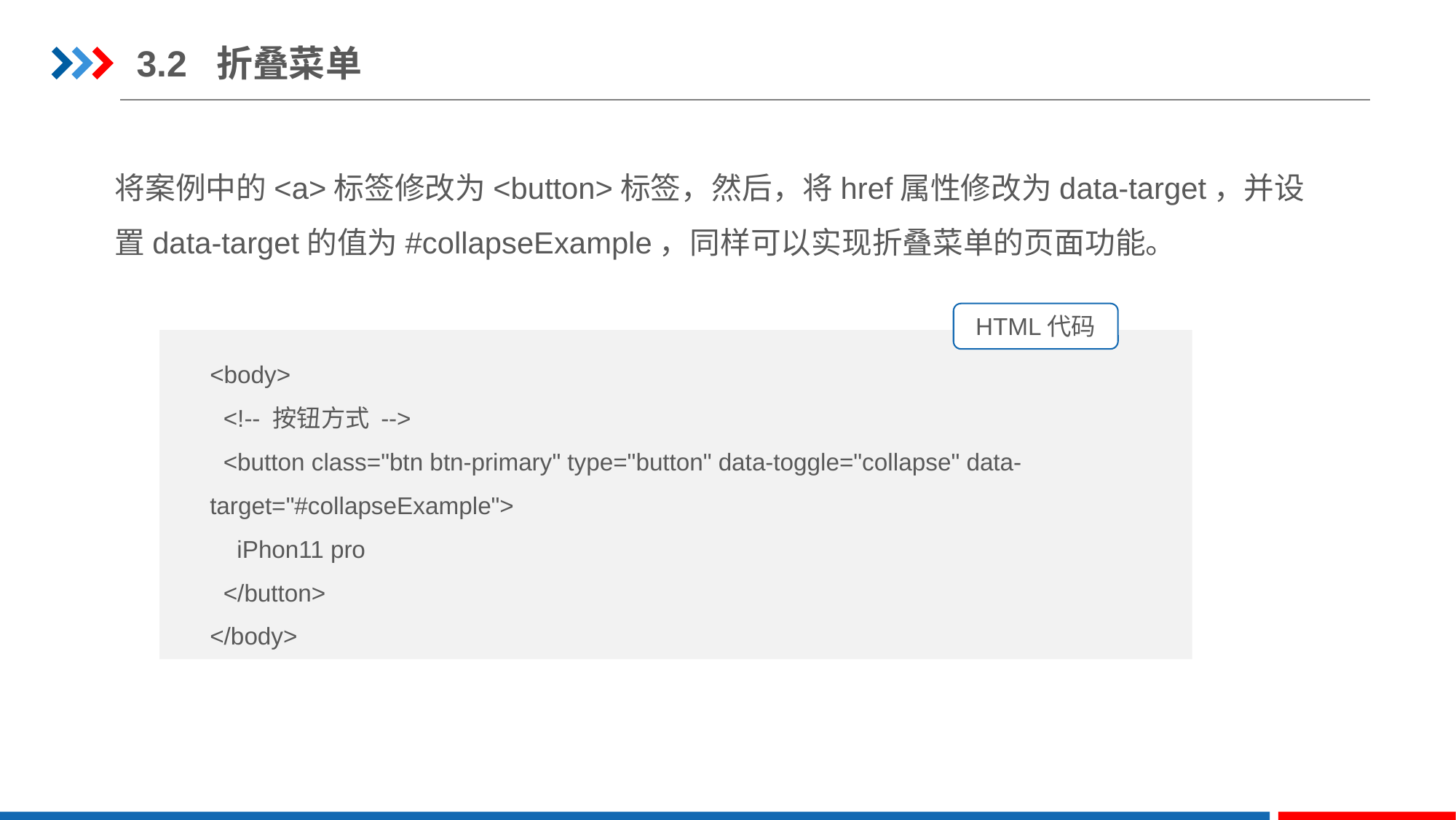

3.2  折叠菜单
将案例中的<a>标签修改为<button>标签，然后，将href属性修改为data-target，并设置data-target的值为#collapseExample，同样可以实现折叠菜单的页面功能。
HTML代码

<body>
  <!-- 按钮方式 -->
  <button class="btn btn-primary" type="button" data-toggle="collapse" data-target="#collapseExample">
    iPhon11 pro
  </button>
</body>